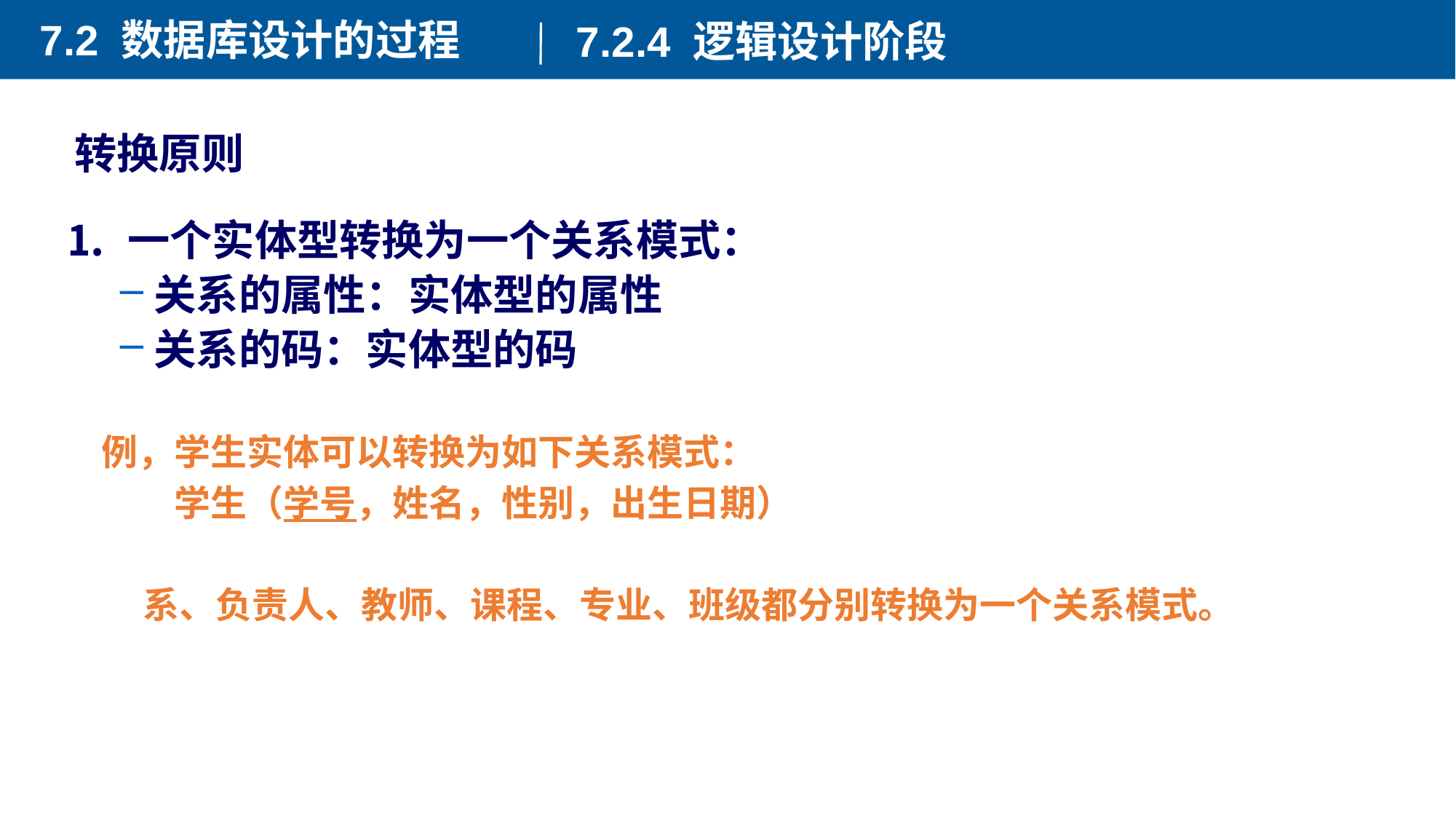

7.2 数据库设计的过程
7.2.4 逻辑设计阶段
转换原则

⒈ 一个实体型转换为一个关系模式：
关系的属性：实体型的属性
关系的码：实体型的码

例，学生实体可以转换为如下关系模式：
　　学生（学号，姓名，性别，出生日期）

    系、负责人、教师、课程、专业、班级都分别转换为一个关系模式。